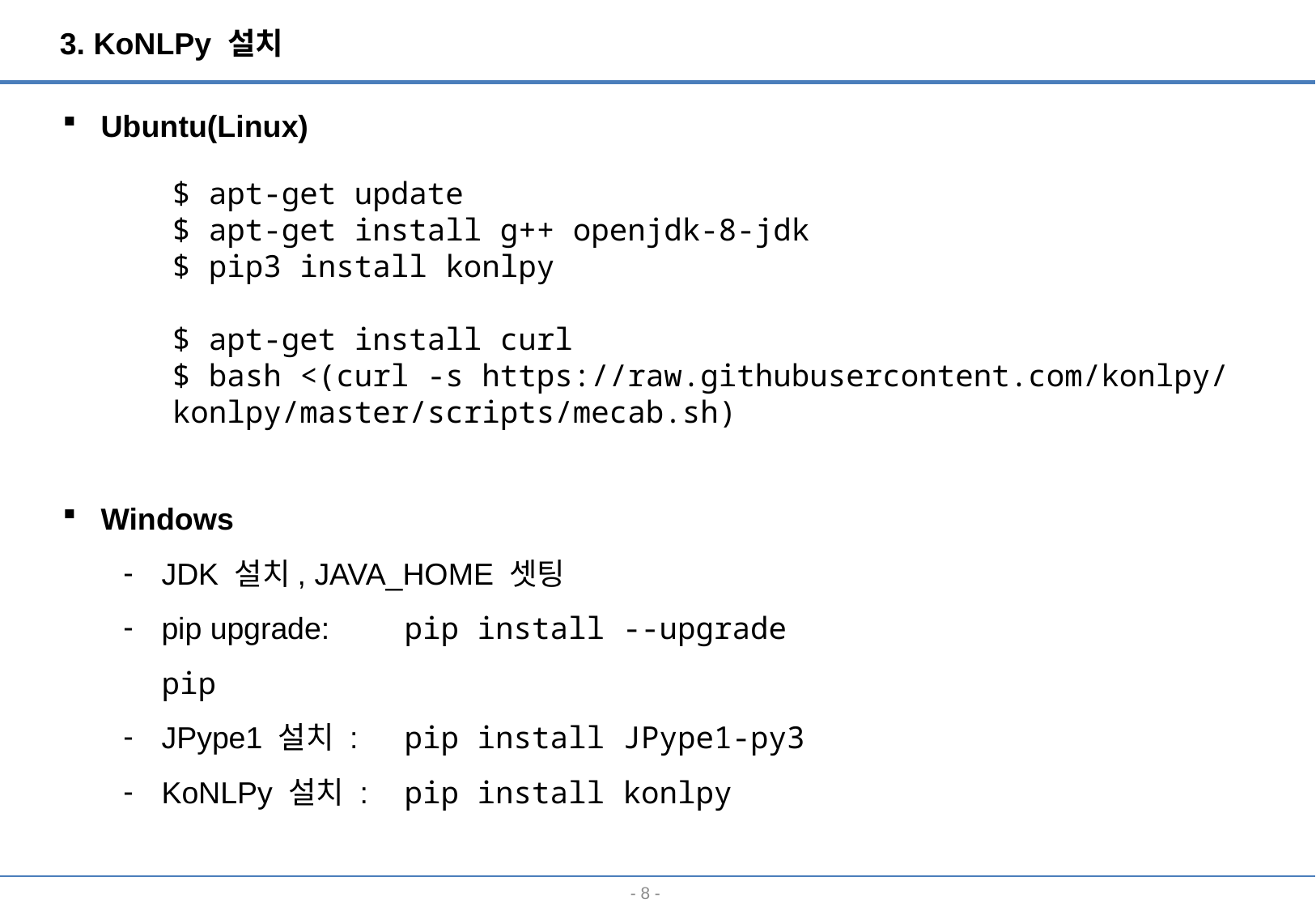

3. KoNLPy 설치
Ubuntu(Linux)
$ apt-get update
$ apt-get install g++ openjdk-8-jdk
$ pip3 install konlpy

$ apt-get install curl
$ bash <(curl -s https://raw.githubusercontent.com/konlpy/konlpy/master/scripts/mecab.sh)
Windows
JDK 설치, JAVA_HOME 셋팅
pip upgrade: 	pip install --upgrade pip
JPype1 설치 : 	pip install JPype1-py3
KoNLPy 설치 : 	pip install konlpy

- 8 -